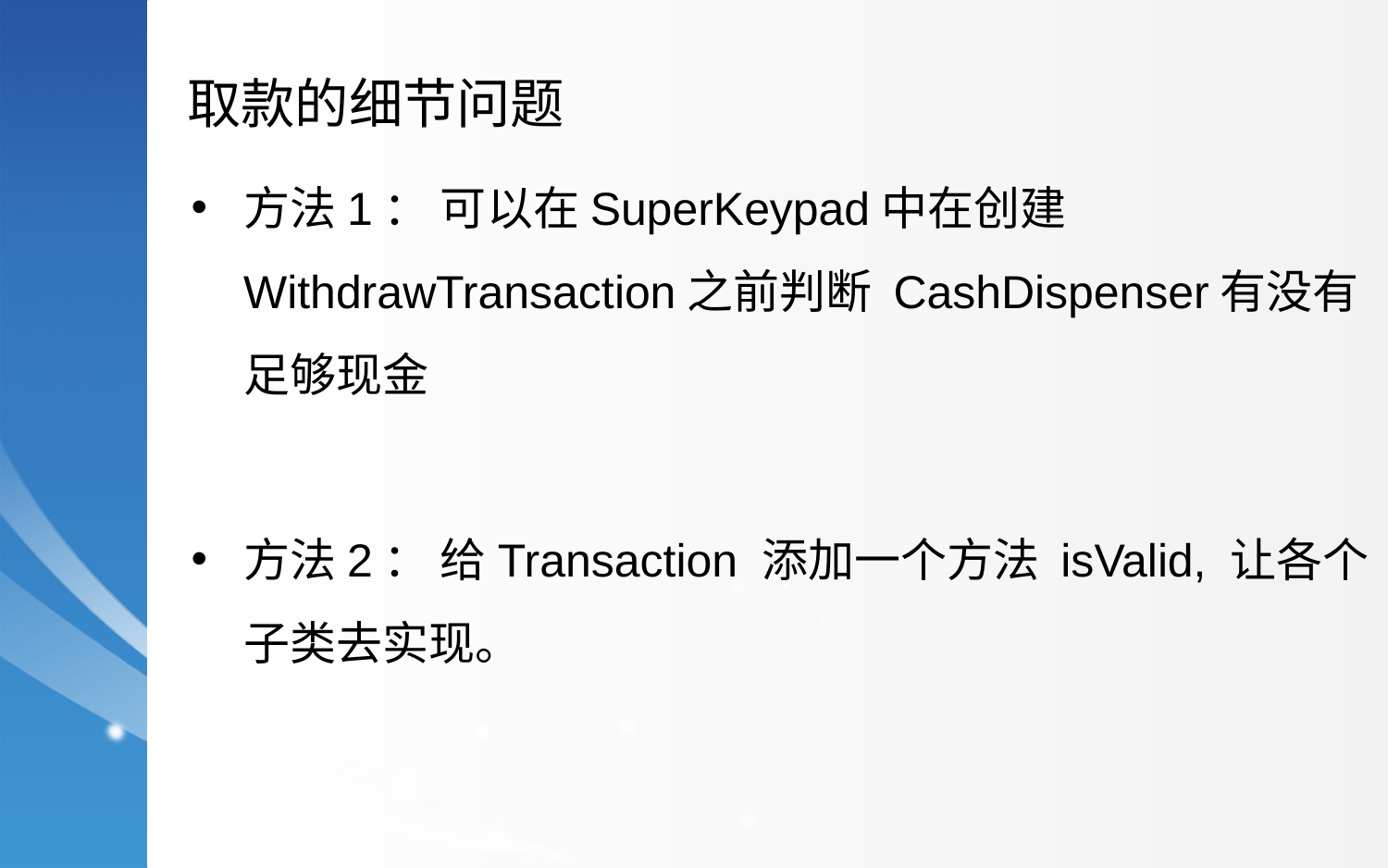

取款的细节问题

方法1： 可以在SuperKeypad中在创建WithdrawTransaction之前判断 CashDispenser有没有足够现金

方法2： 给Transaction 添加一个方法 isValid, 让各个子类去实现。